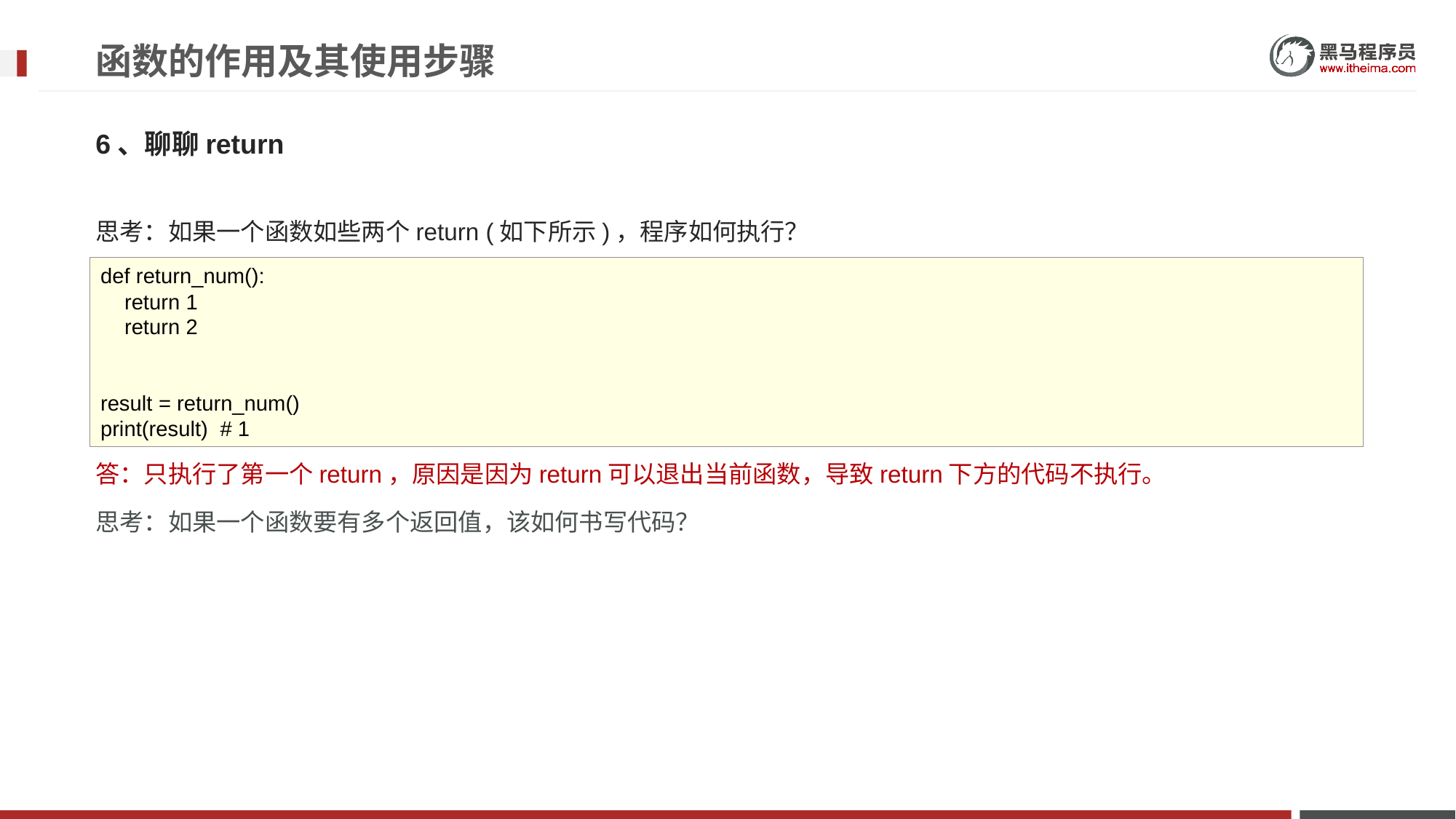

# 函数的作用及其使用步骤
6、聊聊return
思考：如果一个函数如些两个return (如下所示)，程序如何执行？

答：只执行了第一个return，原因是因为return可以退出当前函数，导致return下方的代码不执行。
思考：如果一个函数要有多个返回值，该如何书写代码？
def return_num():
    return 1
    return 2

result = return_num()
print(result)  # 1